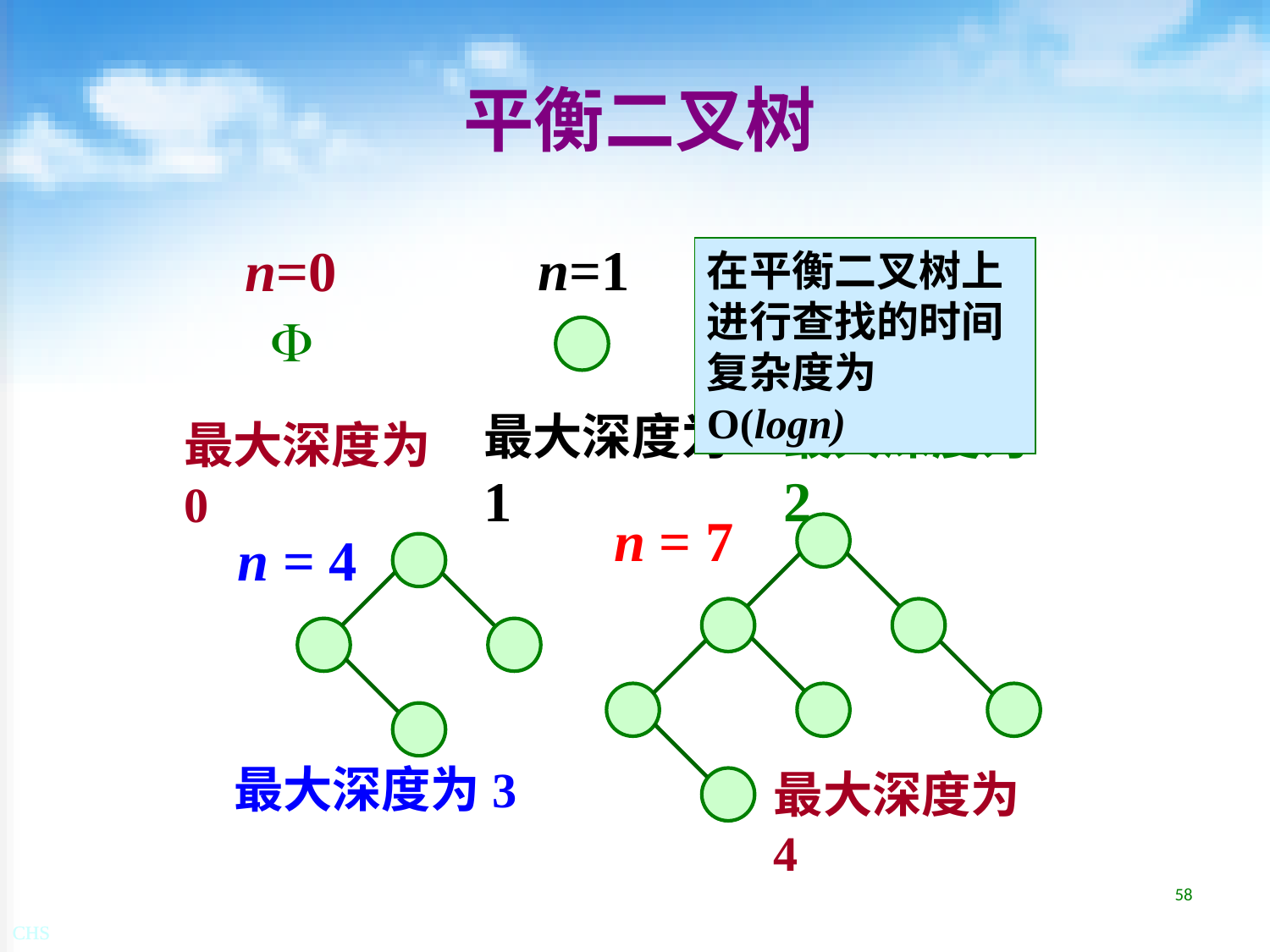

# 平衡二叉树
n=2
n=1
n=0

Φ

最大深度为1
最大深度为2
最大深度为0
n = 7

n = 4

最大深度为3
最大深度为4

在平衡二叉树上进行查找的时间复杂度为O(logn)
58